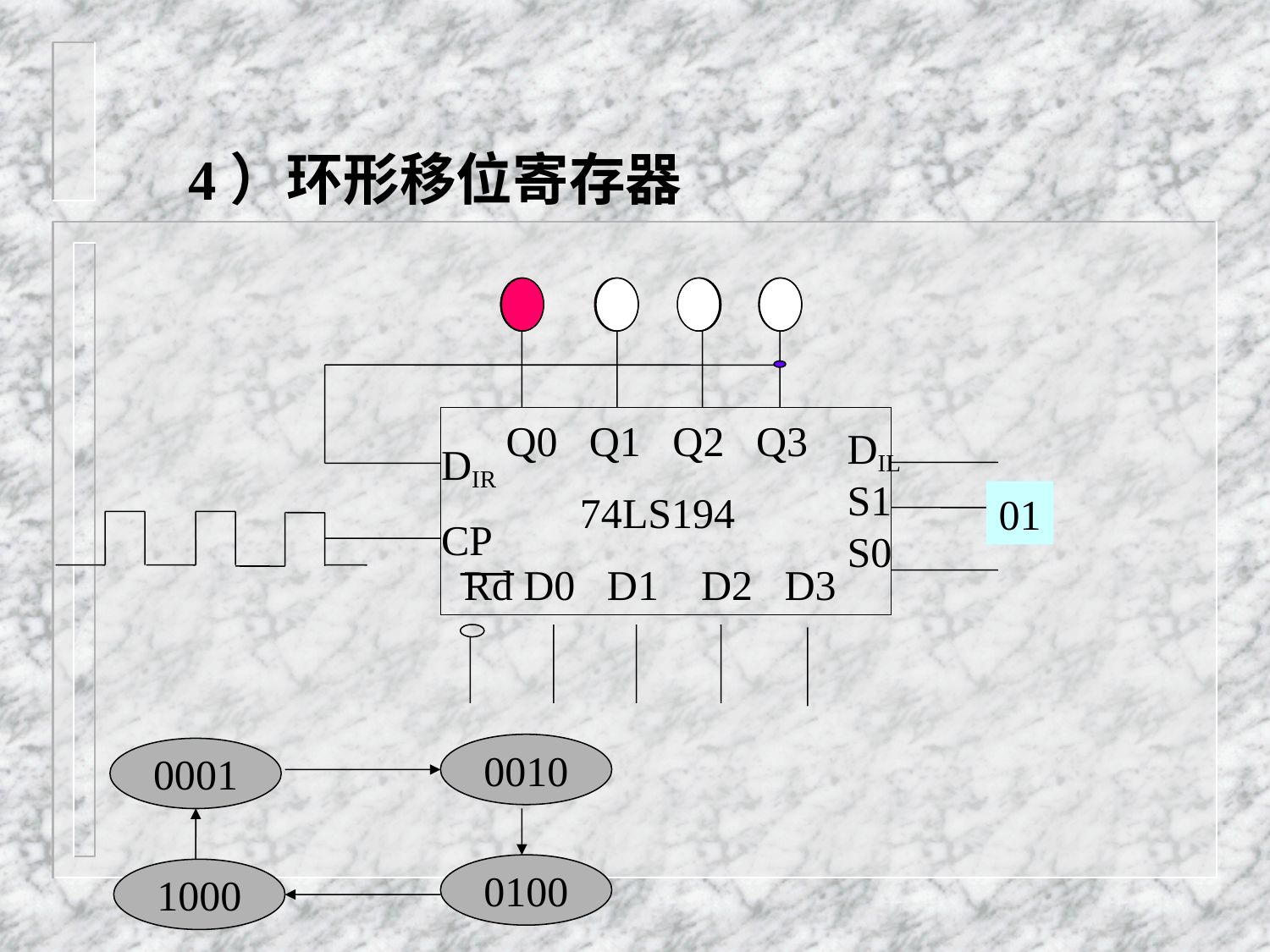

4）环形移位寄存器

     Q0   Q1   Q2   Q3
            74LS194
 Rd D0   D1    D2   D3
DIR
DIL
S1
S0

CP

01

0010
0001

0100
1000